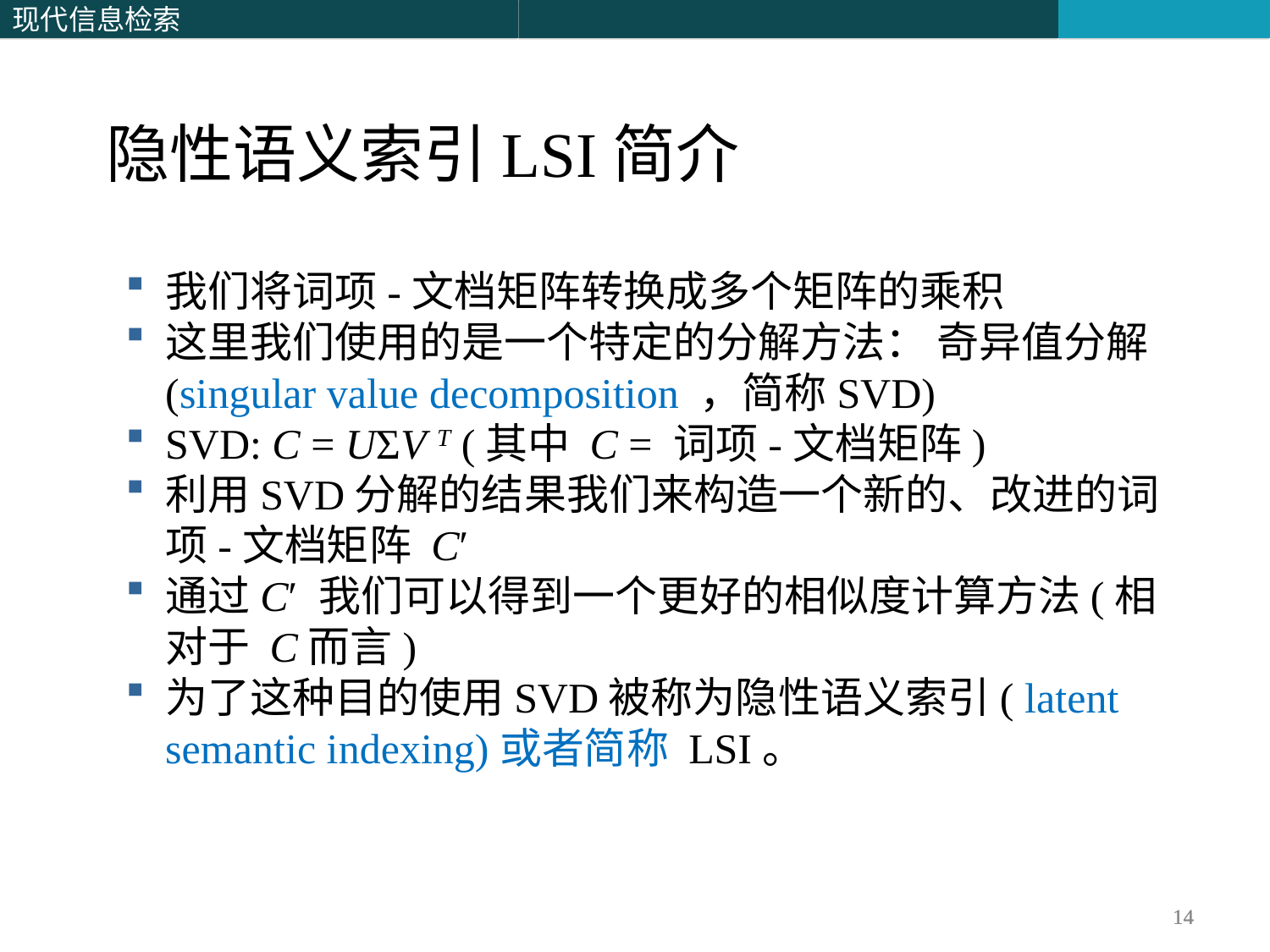

隐性语义索引LSI简介
我们将词项-文档矩阵转换成多个矩阵的乘积
这里我们使用的是一个特定的分解方法： 奇异值分解(singular value decomposition ，简称SVD)
SVD: C = UΣV T (其中 C = 词项-文档矩阵)
利用SVD分解的结果我们来构造一个新的、改进的词项-文档矩阵 C′
通过C′ 我们可以得到一个更好的相似度计算方法(相对于 C而言)
为了这种目的使用SVD被称为隐性语义索引( latent semantic indexing)或者简称 LSI。
14
14